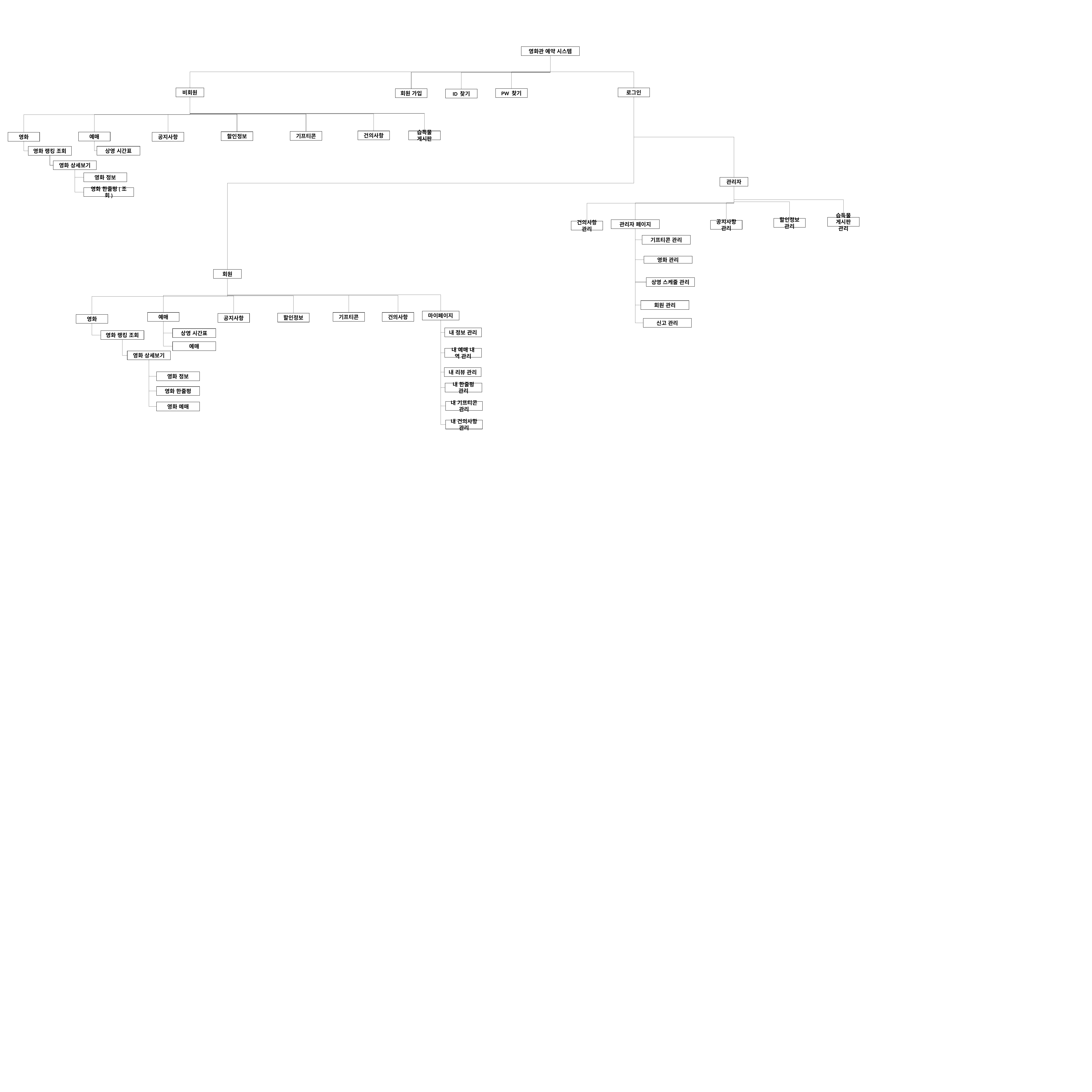

영화관 예약 시스템
비회원
로그인
PW 찾기
회원 가입
ID 찾기
건의사항
습득물 게시판
기프티콘
할인정보
예매
영화
공지사항
상영 시간표
영화 랭킹 조회
영화 상세보기
영화 정보
관리자
영화 한줄평(조회)
습득물 게시판 관리
할인정보 관리
관리자 페이지
공지사항 관리
건의사항 관리
기프티콘 관리
영화 관리
회원
상영 스케줄 관리
회원 관리
마이페이지
예매
기프티콘
건의사항
할인정보
공지사항
영화
신고 관리
내 정보 관리
상영 시간표
영화 랭킹 조회
예매
내 예매 내 역 관리
영화 상세보기
내 리뷰 관리
영화 정보
내 한줄평 관리
영화 한줄평
내 기프티콘 관리
영화 예매
내 건의사항 관리